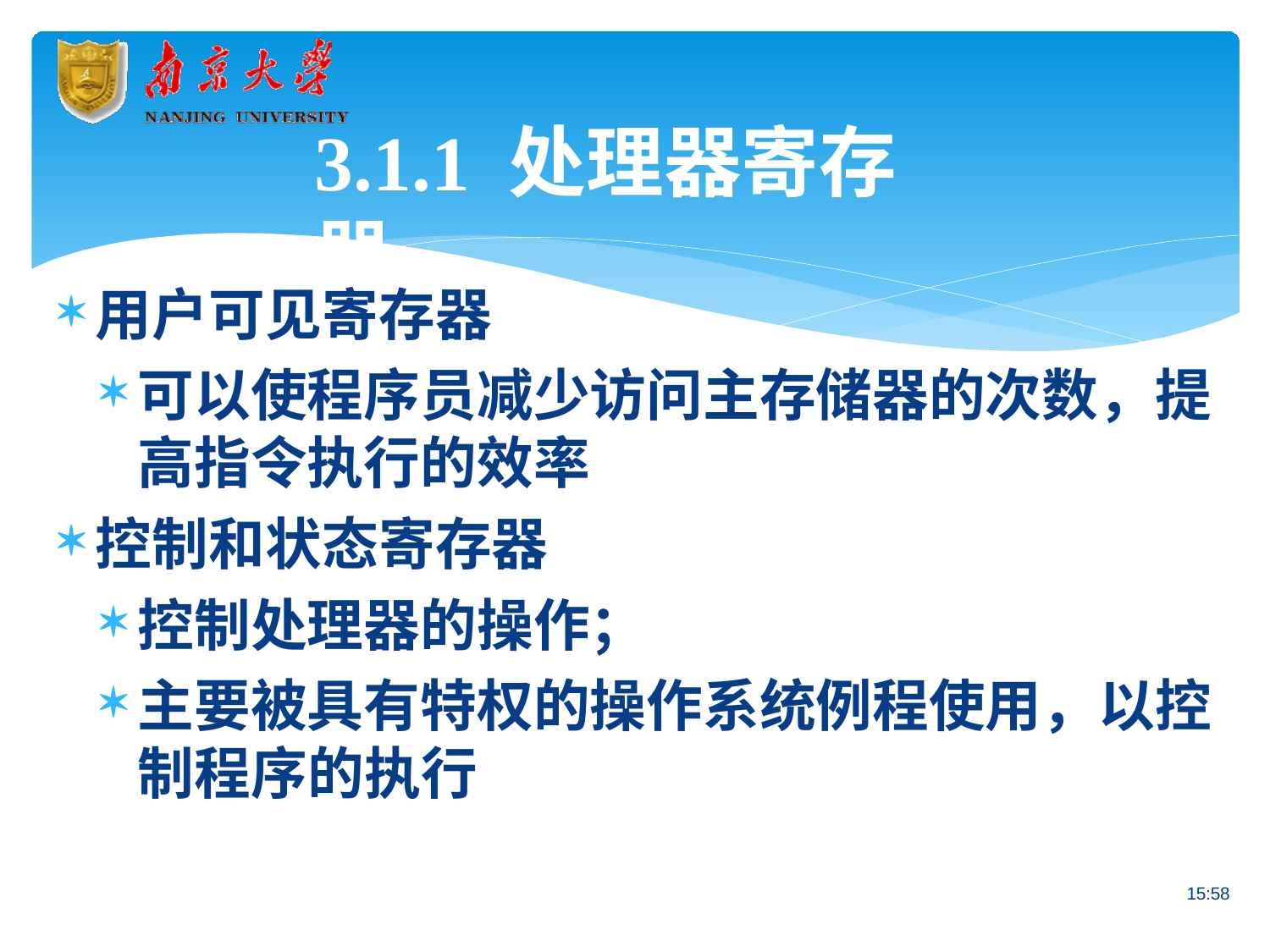

# 3.1.1 处理器寄存器
用户可见寄存器
可以使程序员减少访问主存储器的次数，提 高指令执行的效率
控制和状态寄存器
控制处理器的操作；
主要被具有特权的操作系统例程使用，以控 制程序的执行
15:58